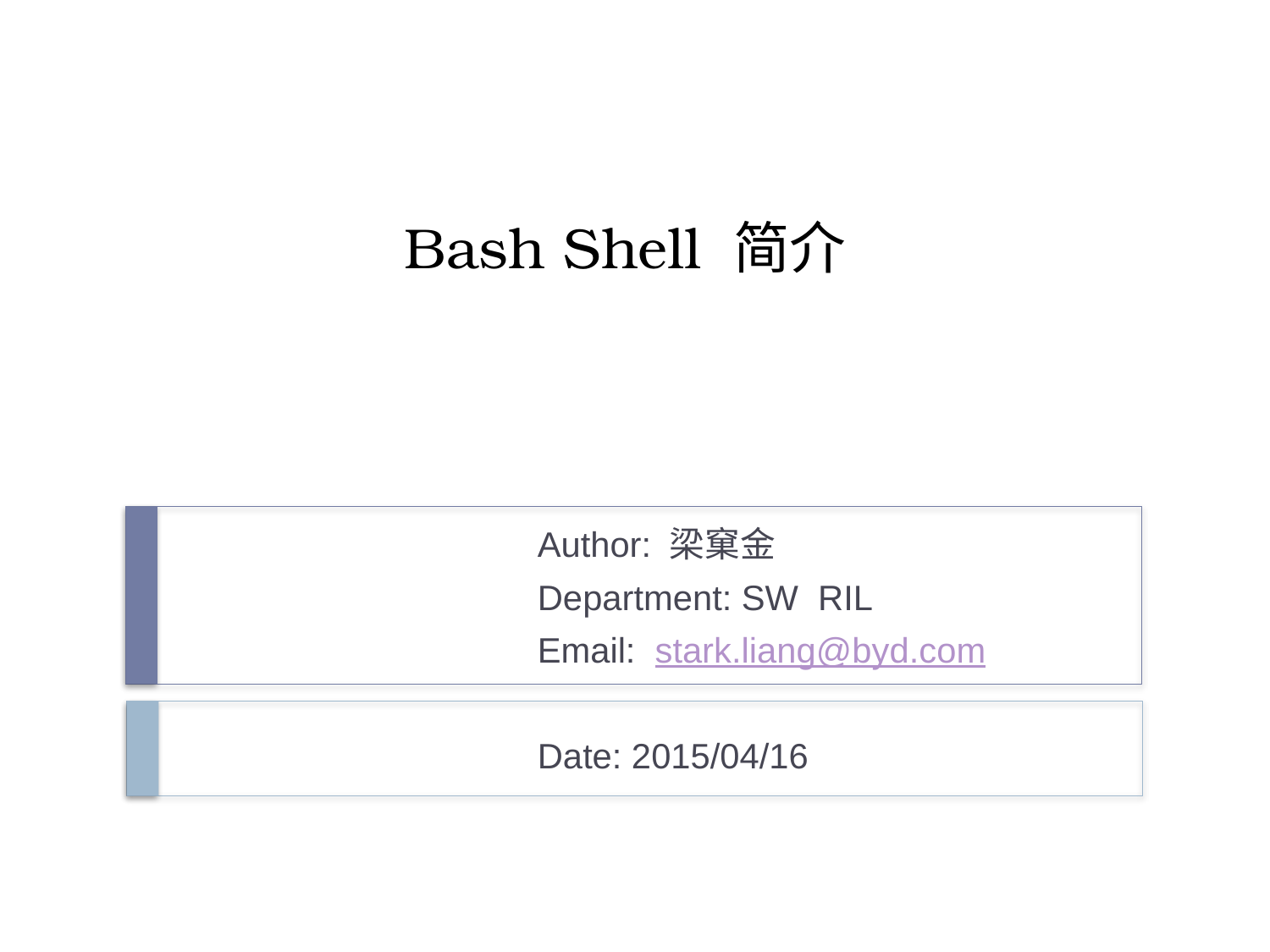

# Bash Shell 简介
Author: 梁窠金
Department: SW  RIL
Email:  stark.liang@byd.com

Date: 2015/04/16